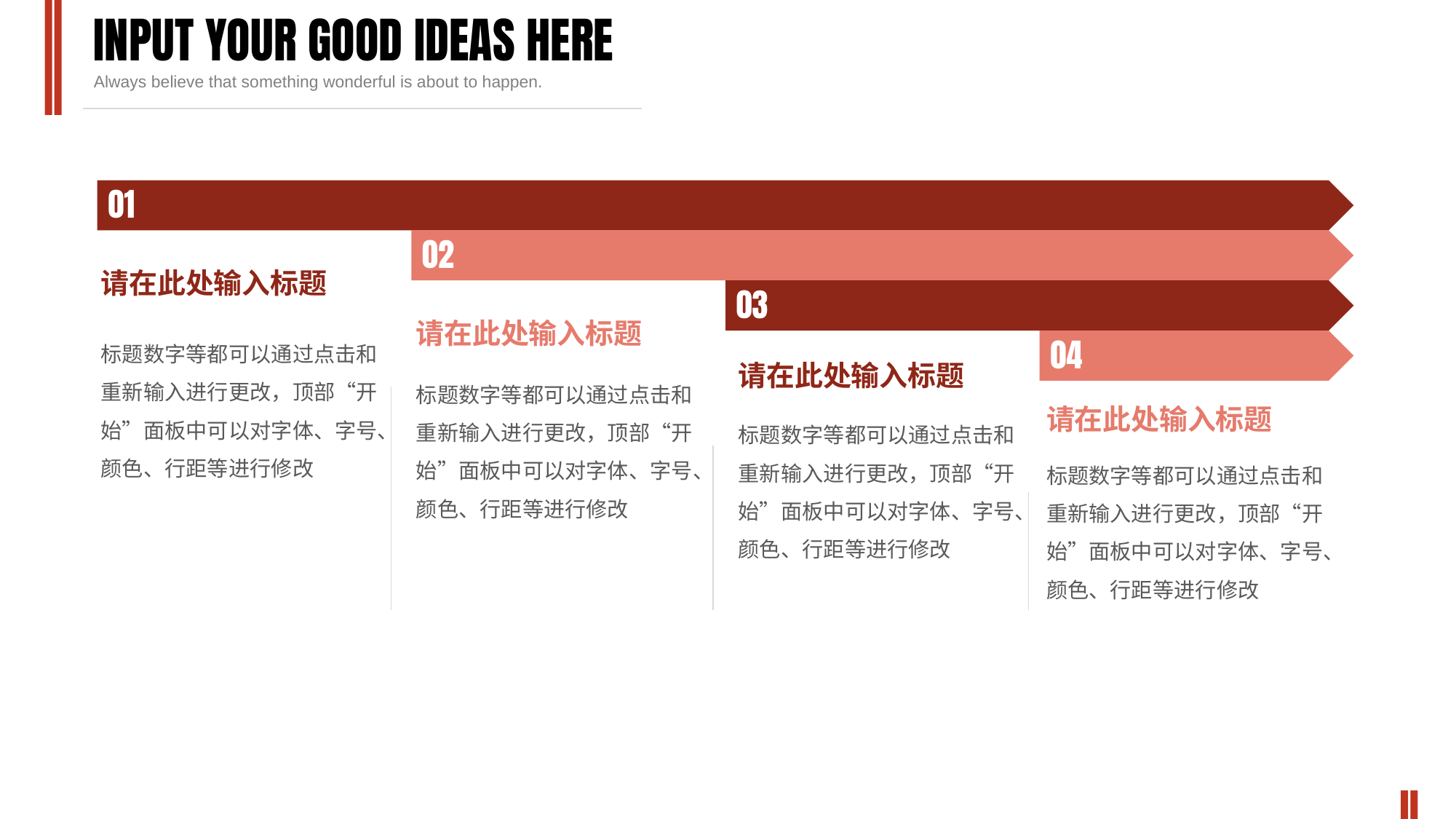

INPUT YOUR GOOD IDEAS HERE
Always believe that something wonderful is about to happen.
01
02
请在此处输入标题
03
请在此处输入标题
标题数字等都可以通过点击和重新输入进行更改，顶部“开始”面板中可以对字体、字号、颜色、行距等进行修改
04
请在此处输入标题
标题数字等都可以通过点击和重新输入进行更改，顶部“开始”面板中可以对字体、字号、颜色、行距等进行修改
请在此处输入标题
标题数字等都可以通过点击和重新输入进行更改，顶部“开始”面板中可以对字体、字号、颜色、行距等进行修改
标题数字等都可以通过点击和重新输入进行更改，顶部“开始”面板中可以对字体、字号、颜色、行距等进行修改